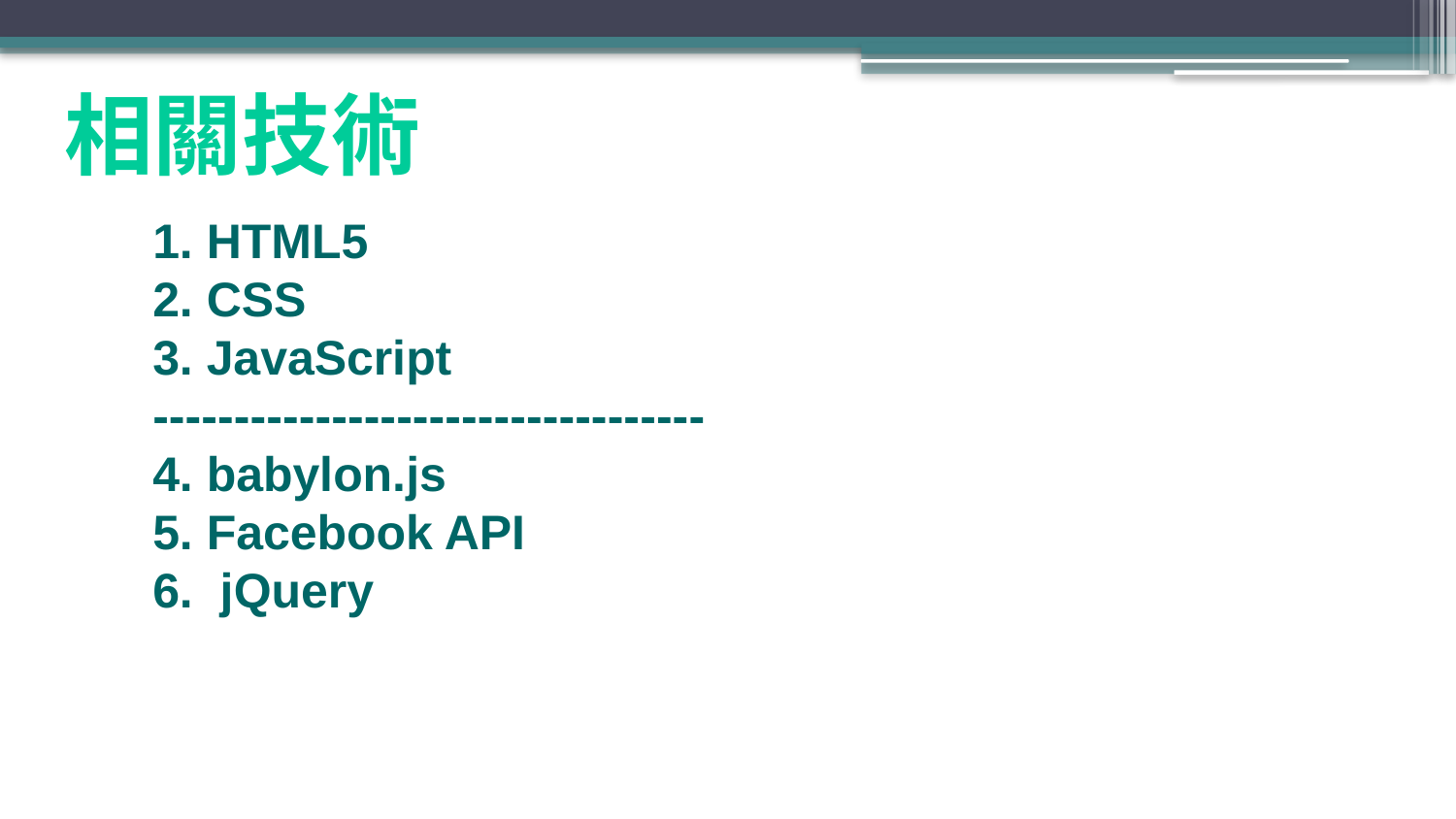

# 相關技術
1. HTML5
2. CSS
3. JavaScript
----------------------------------
4. babylon.js
5. Facebook API
6.  jQuery